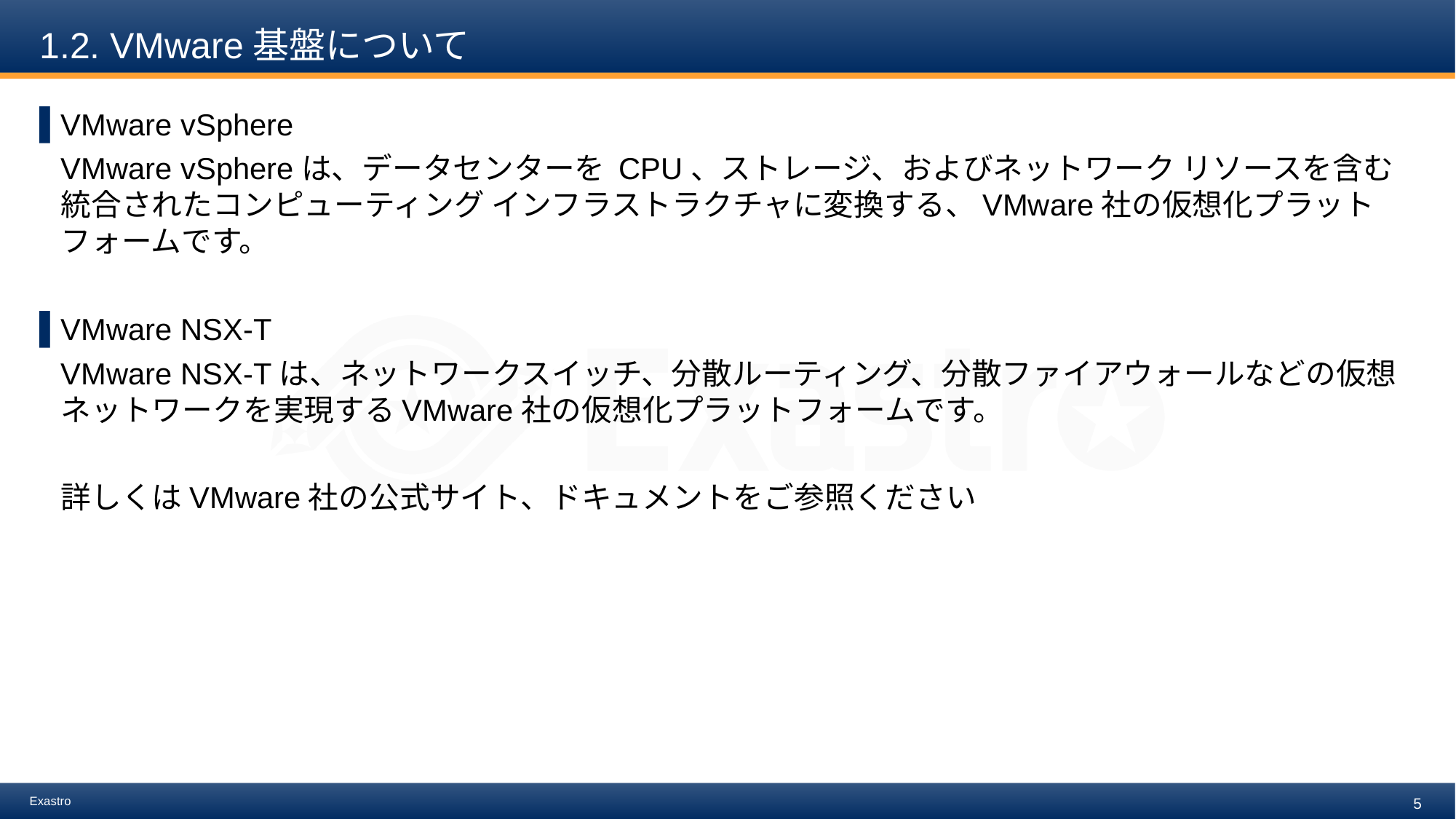

# 1.2. VMware基盤について
VMware vSphere
VMware vSphereは、データセンターを CPU、ストレージ、およびネットワーク リソースを含む統合されたコンピューティング インフラストラクチャに変換する、VMware社の仮想化プラットフォームです。

VMware NSX-T
VMware NSX-Tは、ネットワークスイッチ、分散ルーティング、分散ファイアウォールなどの仮想ネットワークを実現するVMware社の仮想化プラットフォームです。

詳しくはVMware社の公式サイト、ドキュメントをご参照ください